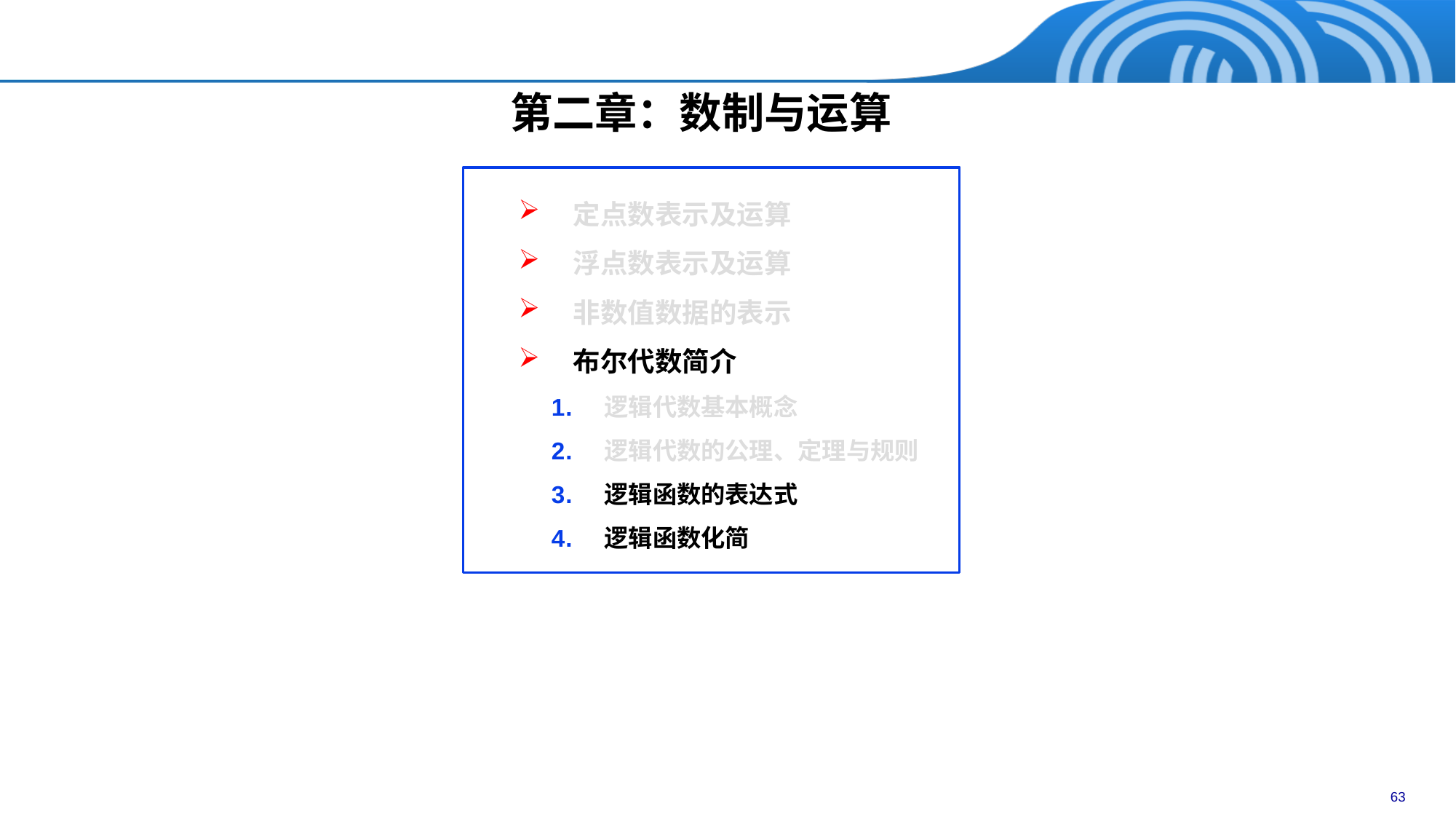

第二章：数制与运算

定点数表示及运算
浮点数表示及运算
非数值数据的表示
布尔代数简介
逻辑代数基本概念
逻辑代数的公理、定理与规则
逻辑函数的表达式
逻辑函数化简